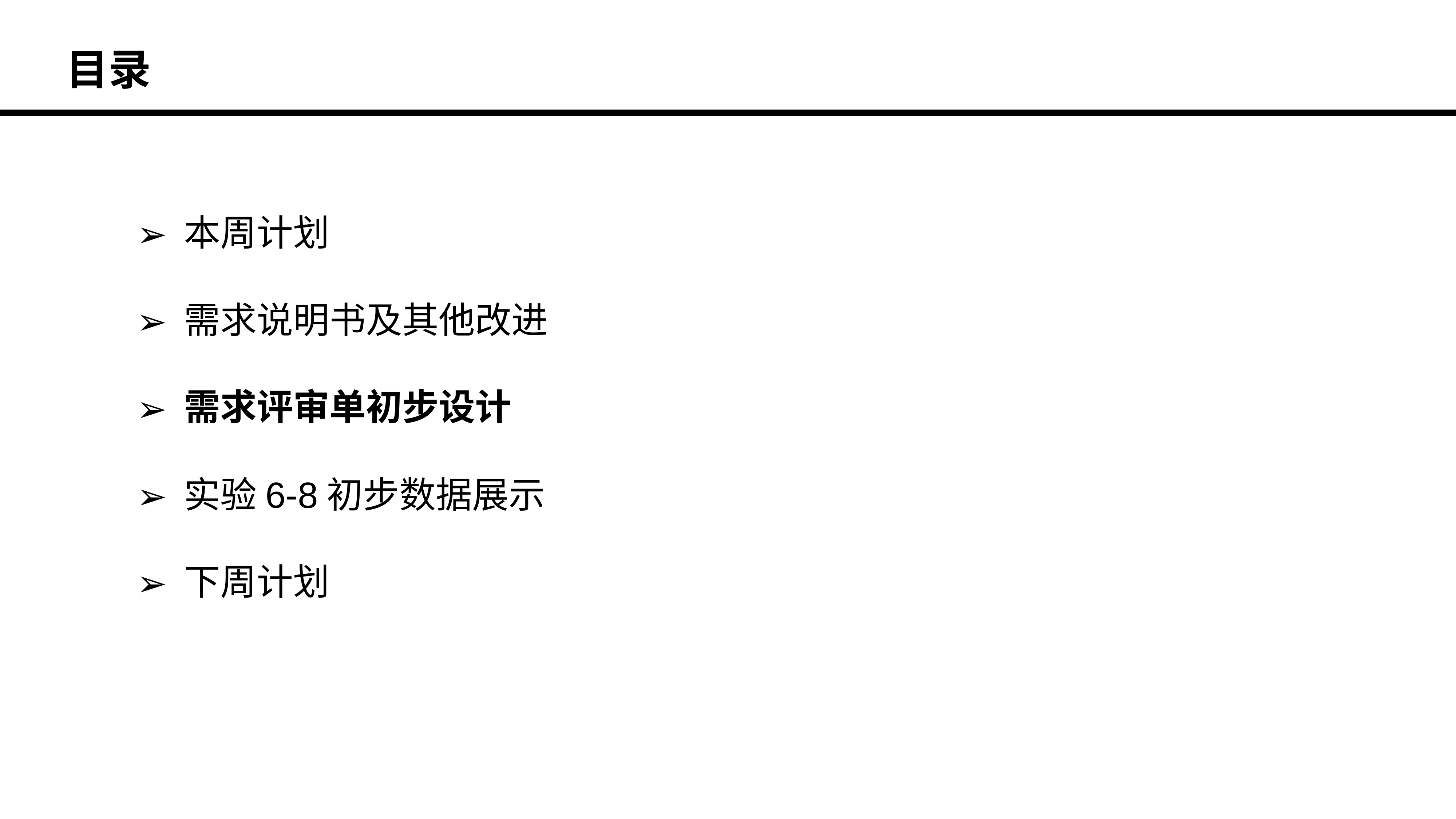

目录

 本周计划
 需求说明书及其他改进
 需求评审单初步设计
 实验6-8初步数据展示
 下周计划